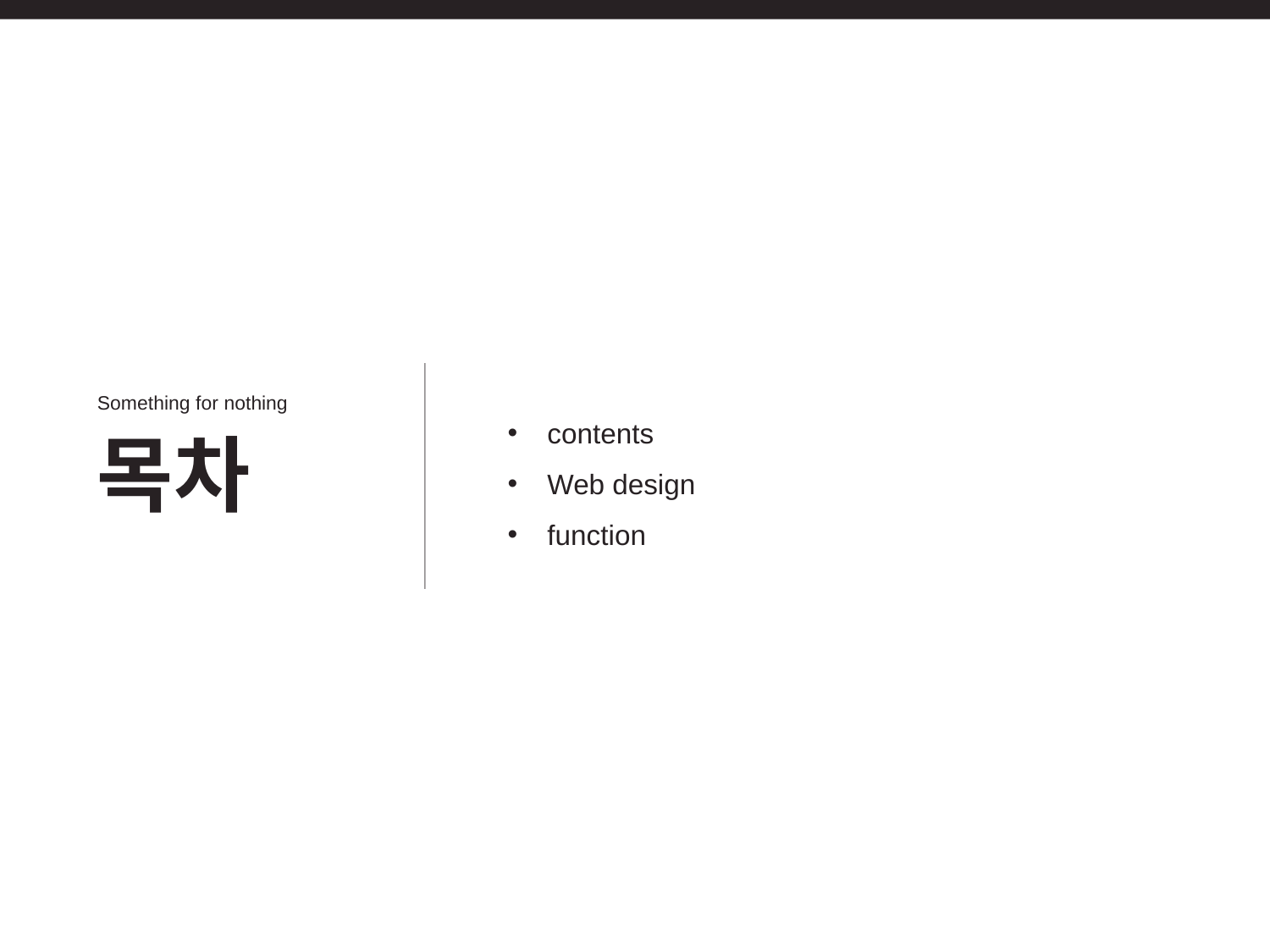

Something for nothing
contents
Web design
function
목차